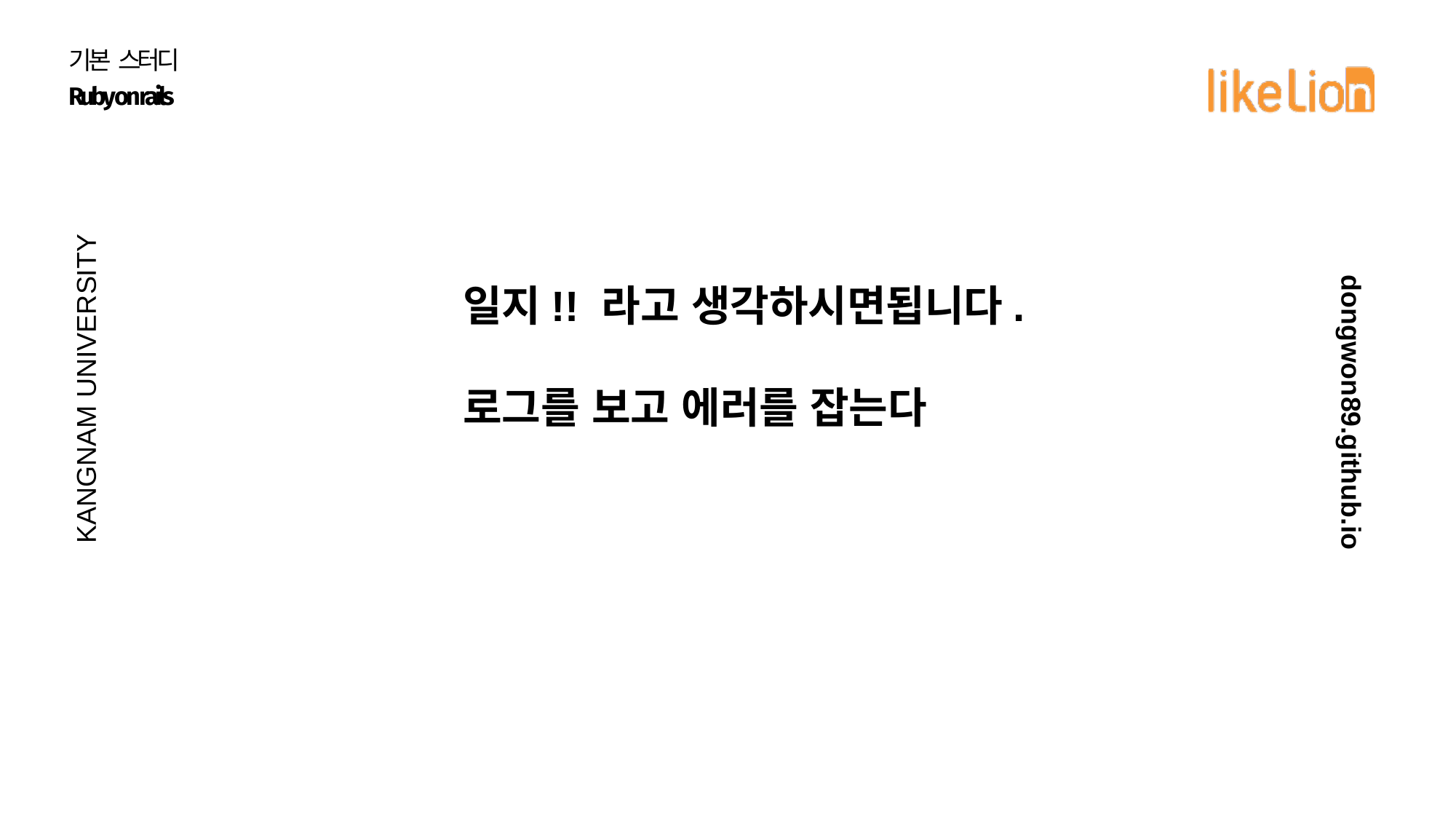

기본 스터디
Ruby on rails

KANGNAM UNIVERSITY
일지!! 라고 생각하시면됩니다.

로그를 보고 에러를 잡는다
dongwon89.github.io